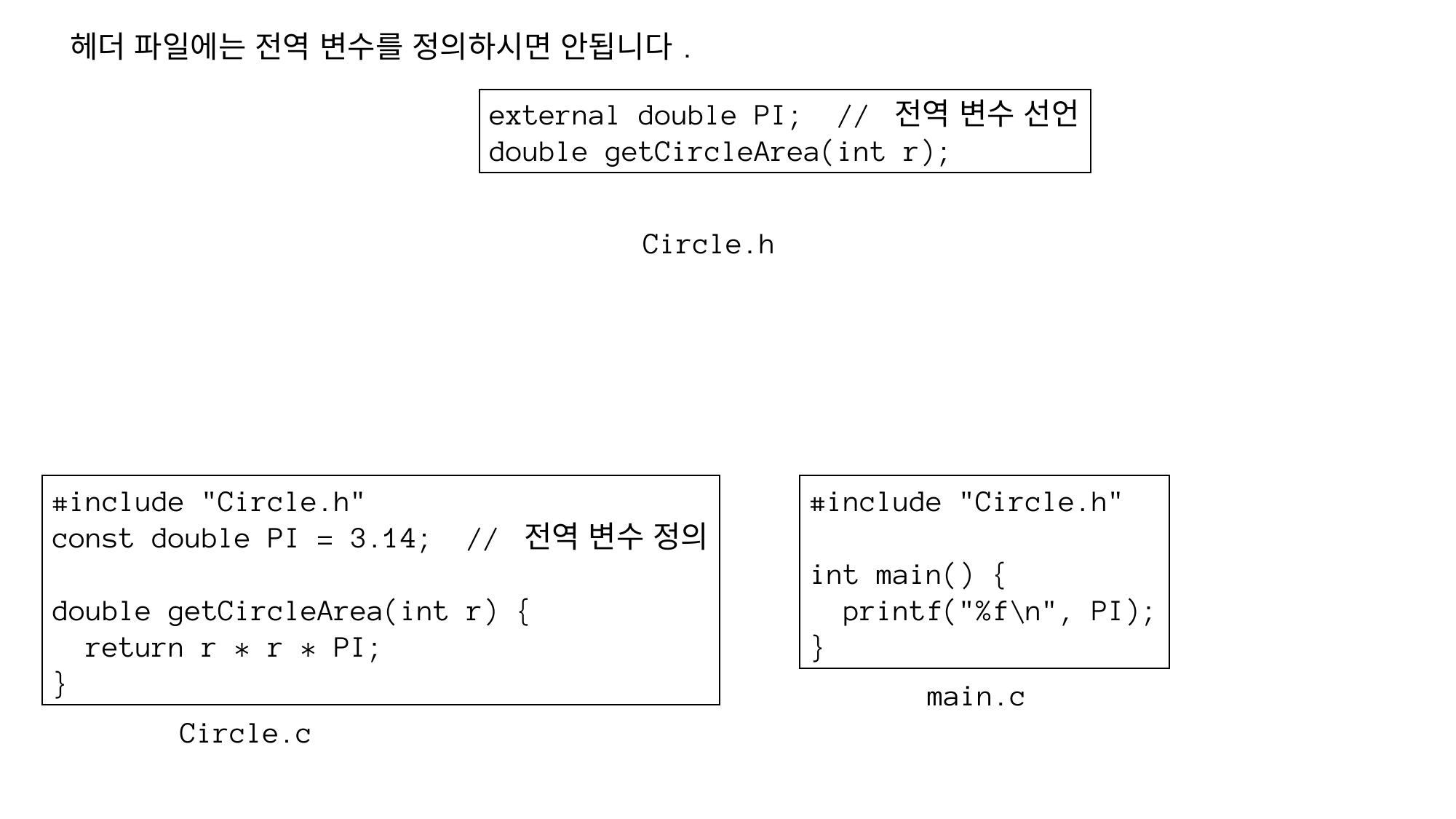

헤더 파일에는 전역 변수를 정의하시면 안됩니다.
external double PI;  // 전역 변수 선언
double getCircleArea(int r);
Circle.h
#include "Circle.h"
const double PI = 3.14;  // 전역 변수 정의

double getCircleArea(int r) {
  return r * r * PI;
}
#include "Circle.h"

int main() {
  printf("%f\n", PI);
}
main.c
Circle.c